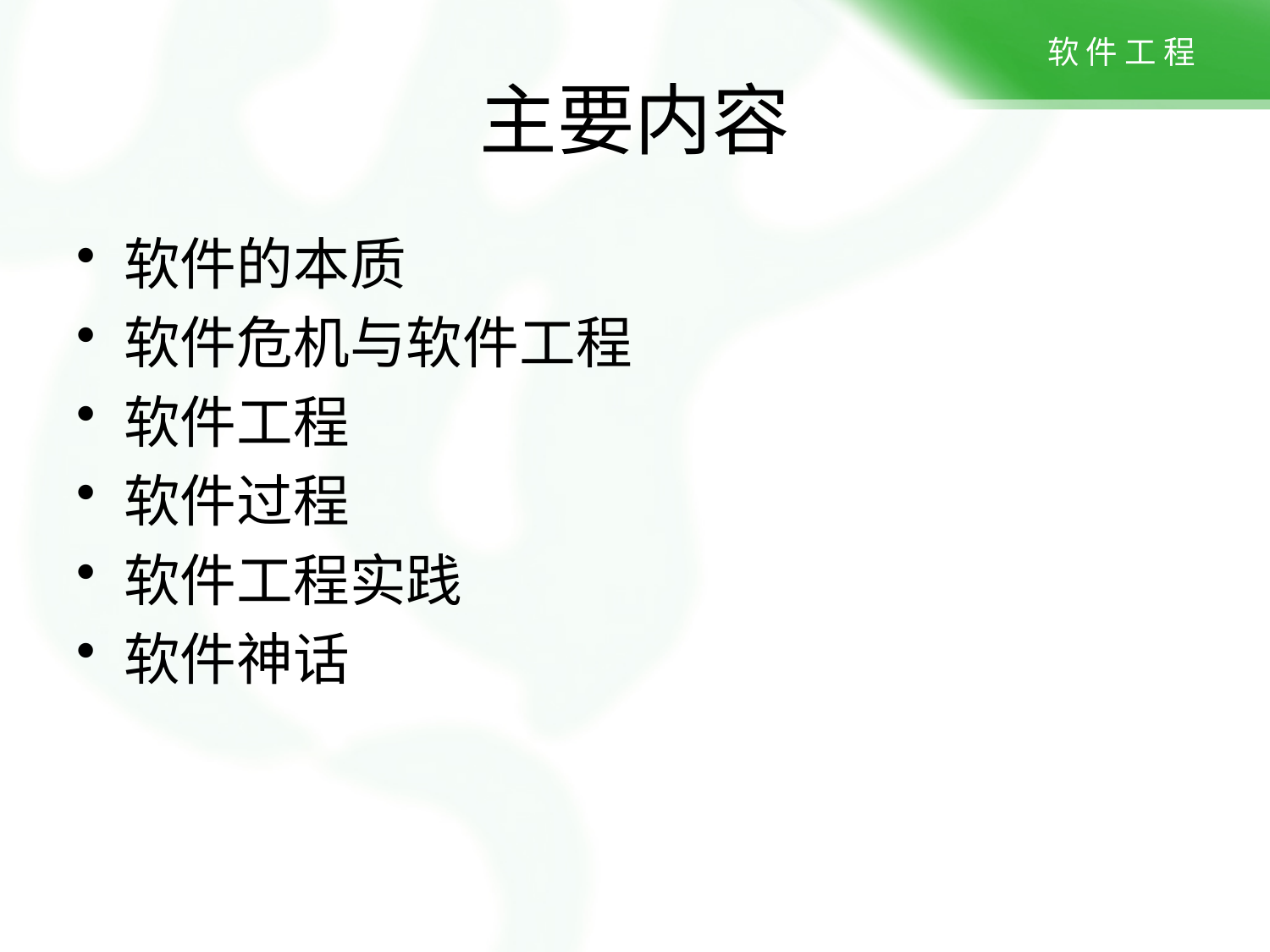

# 主要内容
软件的本质
软件危机与软件工程
软件工程
软件过程
软件工程实践
软件神话